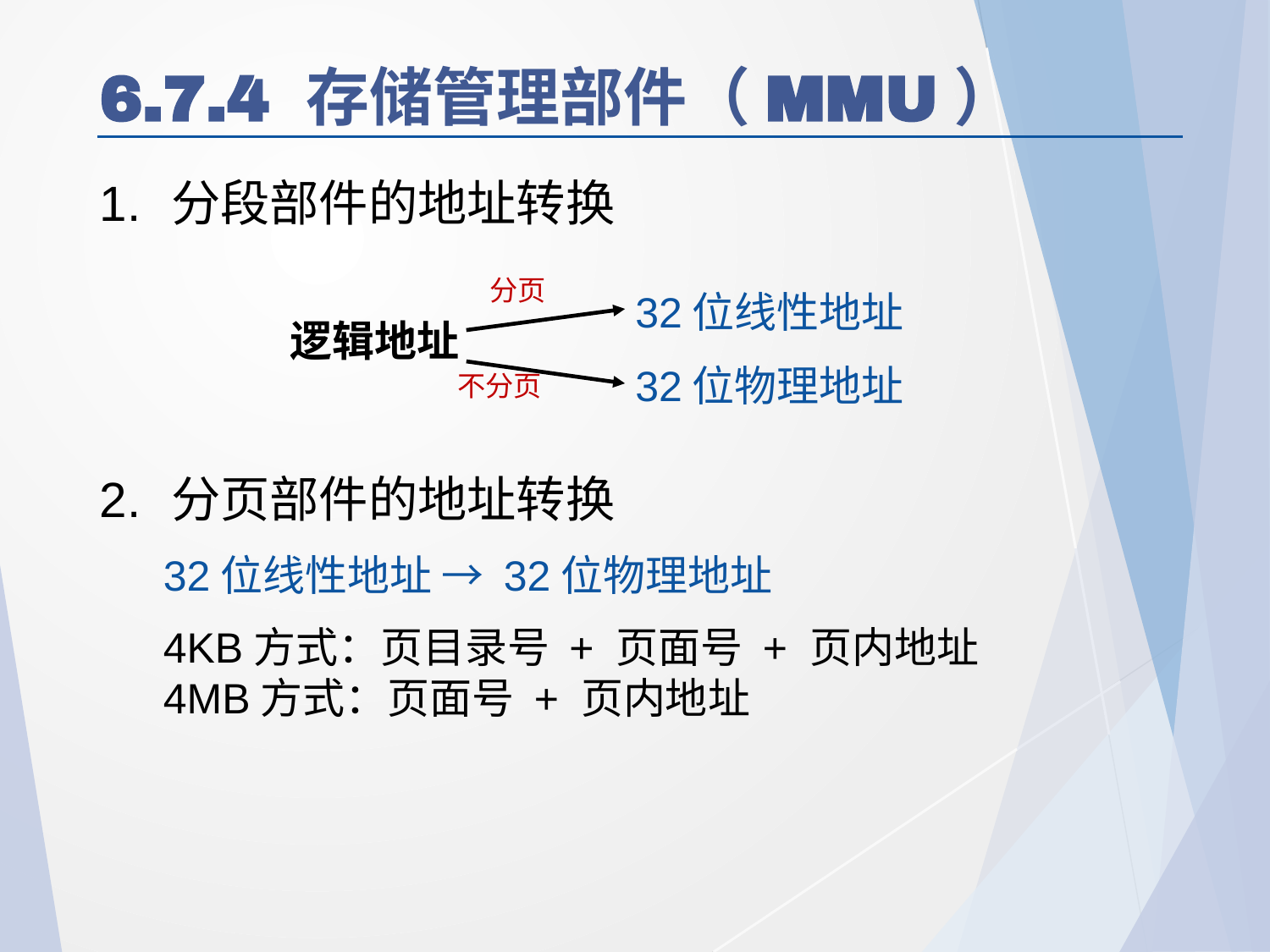

# 6.7.4 存储管理部件（MMU）
分段部件的地址转换

分页部件的地址转换
32位线性地址 → 32位物理地址
4KB方式：页目录号 + 页面号 + 页内地址
4MB方式：页面号 + 页内地址
分页
32位线性地址
逻辑地址

32位物理地址
不分页